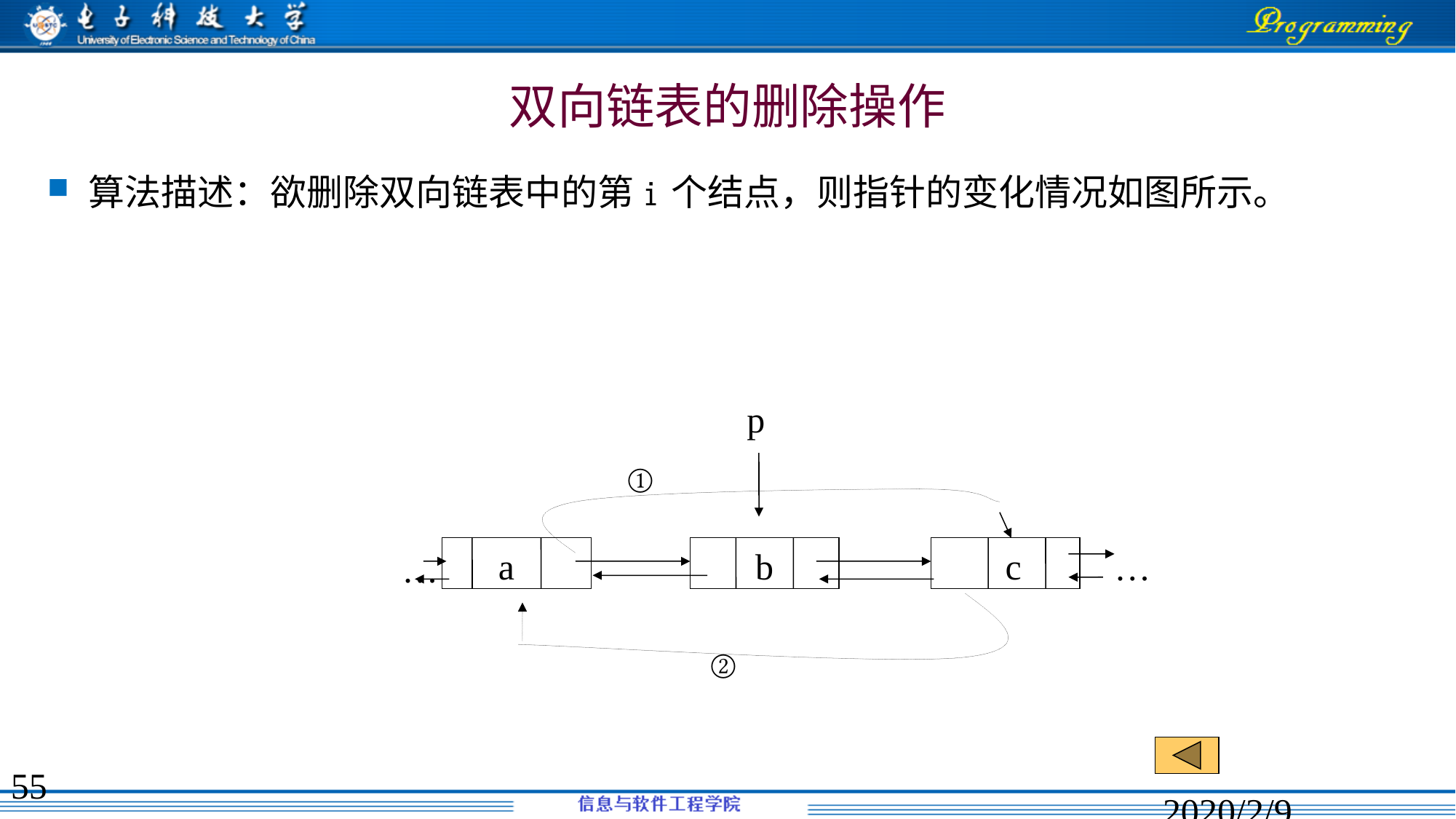

# 双向链表的删除操作
算法描述：欲删除双向链表中的第i个结点，则指针的变化情况如图所示。
p
①

      b

       c

②
     a

…
…

55
2020/2/9